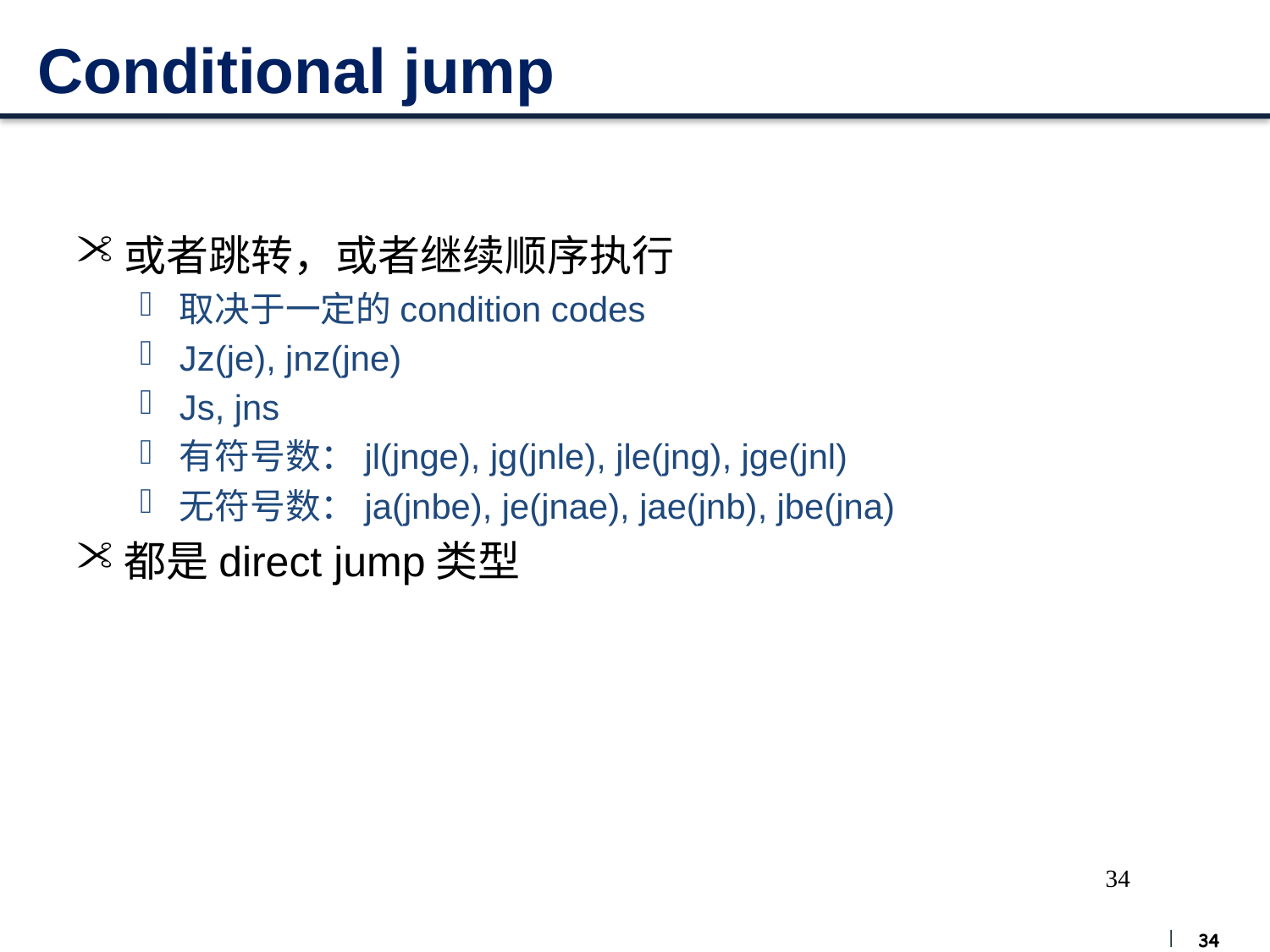

# Conditional jump
或者跳转，或者继续顺序执行
取决于一定的condition codes
Jz(je), jnz(jne)
Js, jns
有符号数：jl(jnge), jg(jnle), jle(jng), jge(jnl)
无符号数：ja(jnbe), je(jnae), jae(jnb), jbe(jna)
都是direct jump类型
34